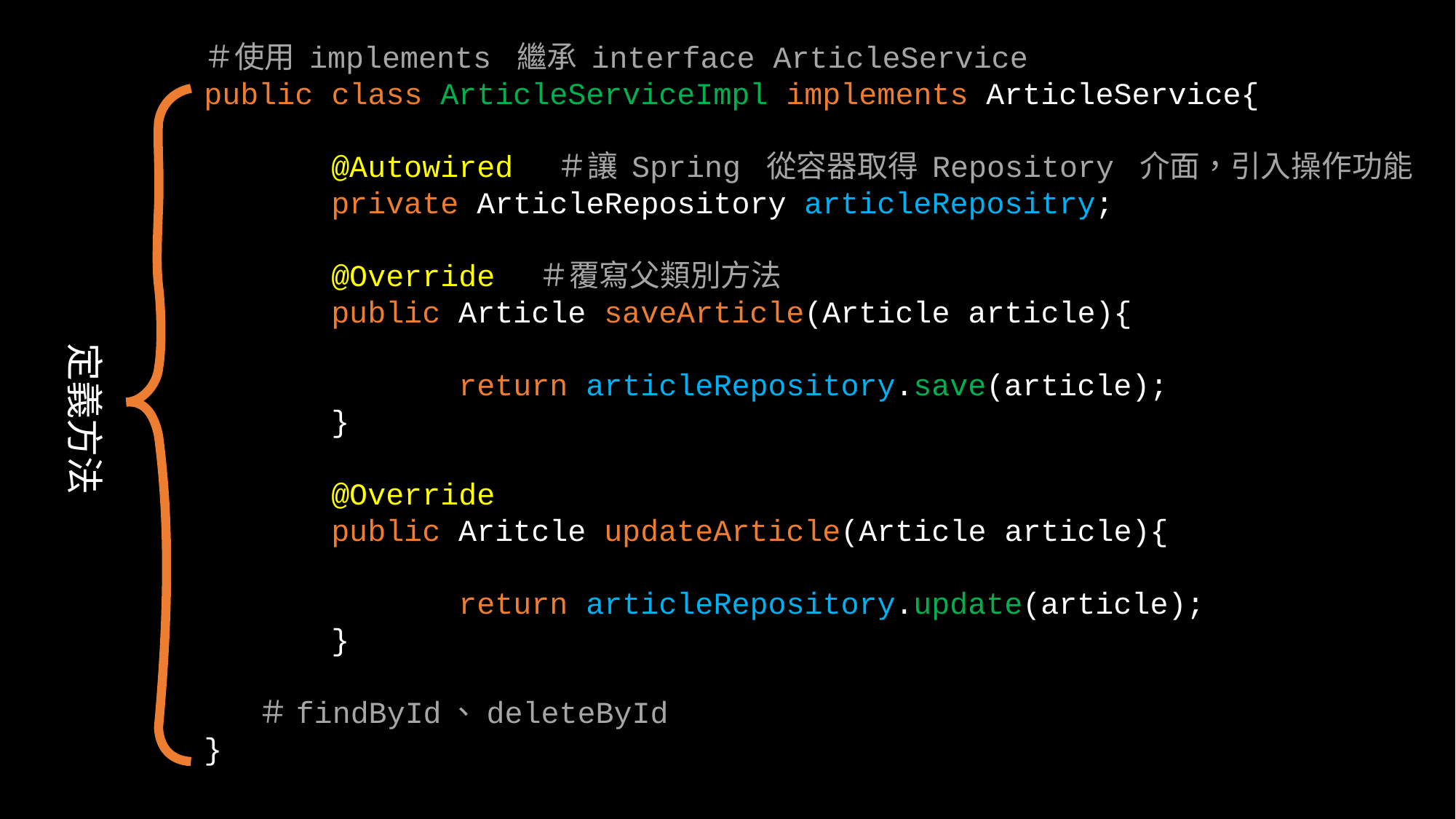

＃使用 implements 繼承 interface ArticleService
public class ArticleServiceImpl implements ArticleService{

       @Autowired  ＃讓 Spring 從容器取得 Repository 介面，引入操作功能
       private ArticleRepository articleRepositry;

       @Override  ＃覆寫父類別方法
       public Article saveArticle(Article article){

              return articleRepository.save(article);
       }

       @Override
       public Aritcle updateArticle(Article article){

              return articleRepository.update(article);
       }

       ＃findById、deleteById
}

定義方法